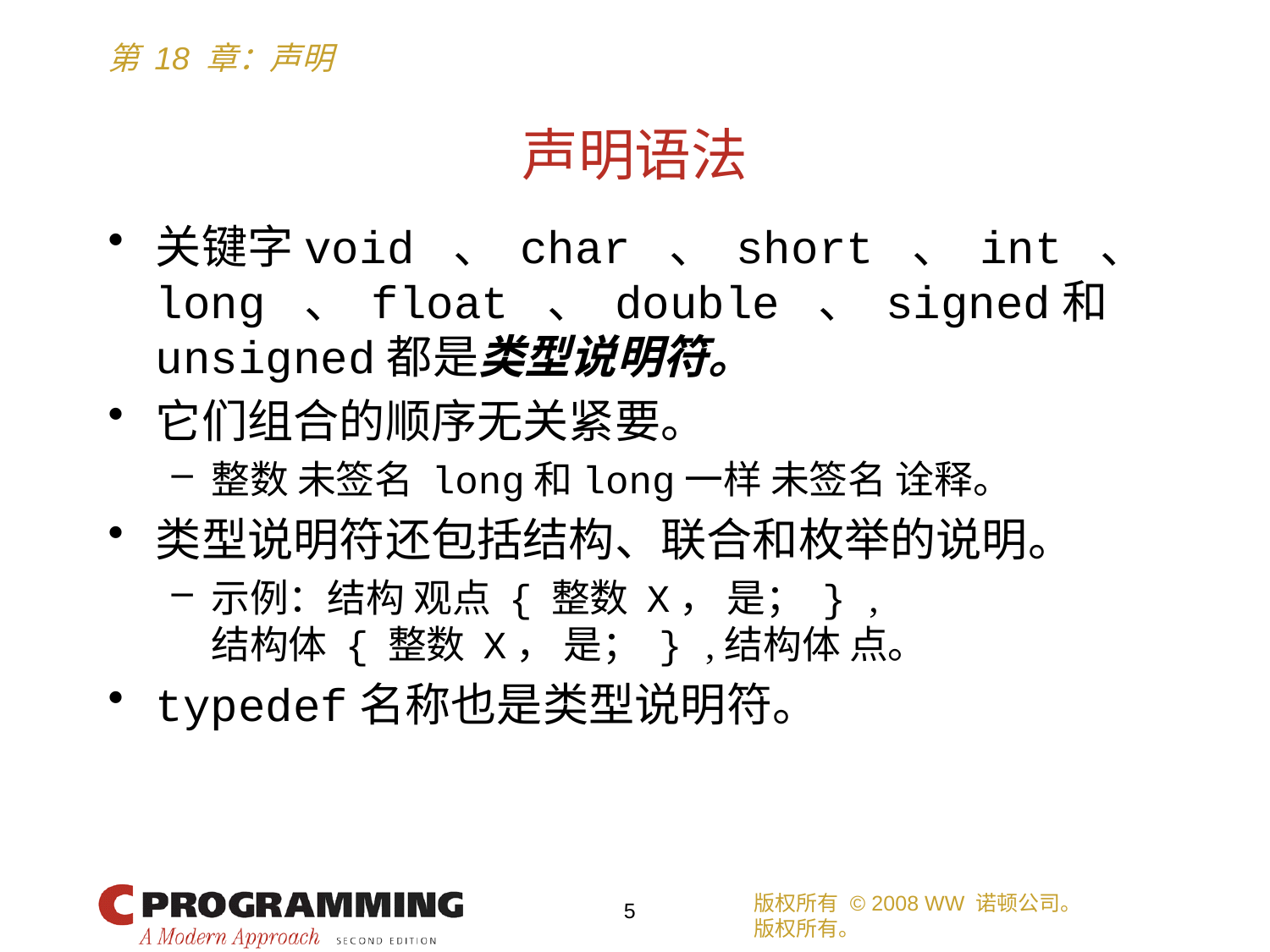

# 声明语法
关键字void 、 char 、 short 、 int 、 long 、 float 、 double 、 signed和unsigned都是类型说明符。
它们组合的顺序无关紧要。
整数 未签名 long和long一样 未签名 诠释。
类型说明符还包括结构、联合和枚举的说明。
示例：结构 观点 { 整数 X， 是； } ,
结构体 { 整数 X， 是； } ,结构体 点。
typedef名称也是类型说明符。
版权所有 © 2008 WW 诺顿公司。
版权所有。
5